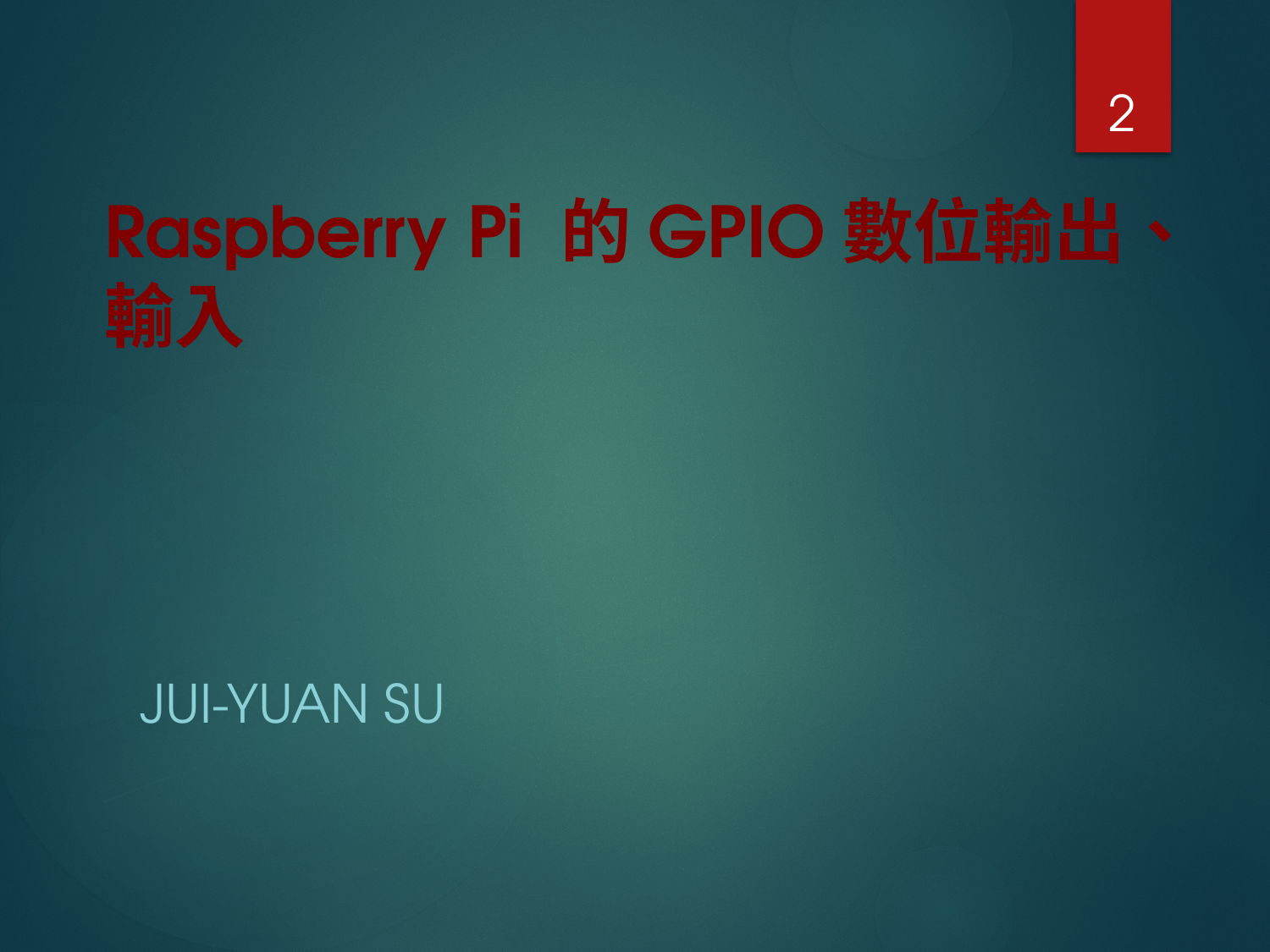

2
# Raspberry Pi 的GPIO數位輸出、輸入

JUI-YUAN SU